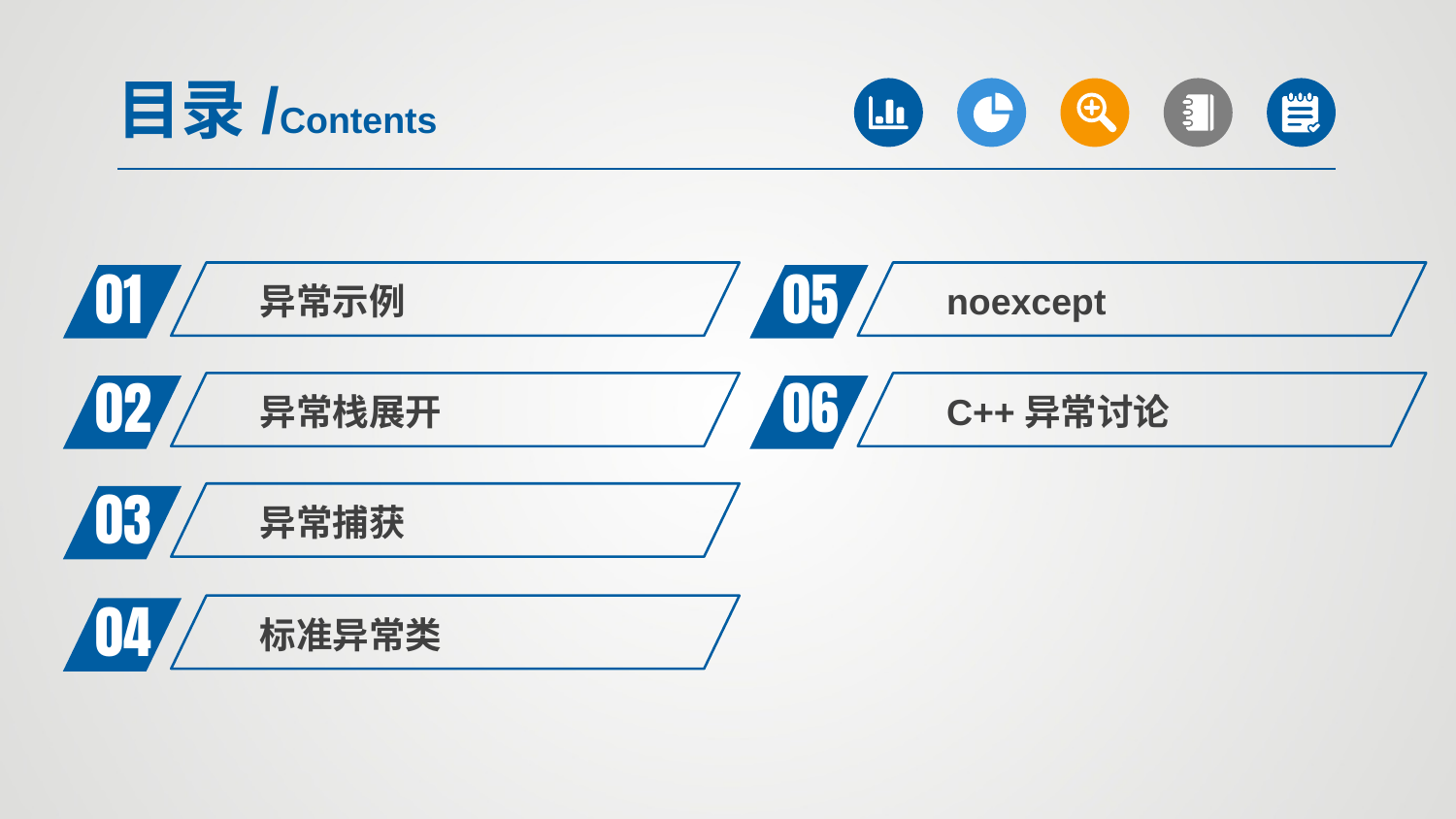

目录/Contents

01

05

异常示例

noexcept
02

06

异常栈展开

C++异常讨论
03

异常捕获
04

标准异常类